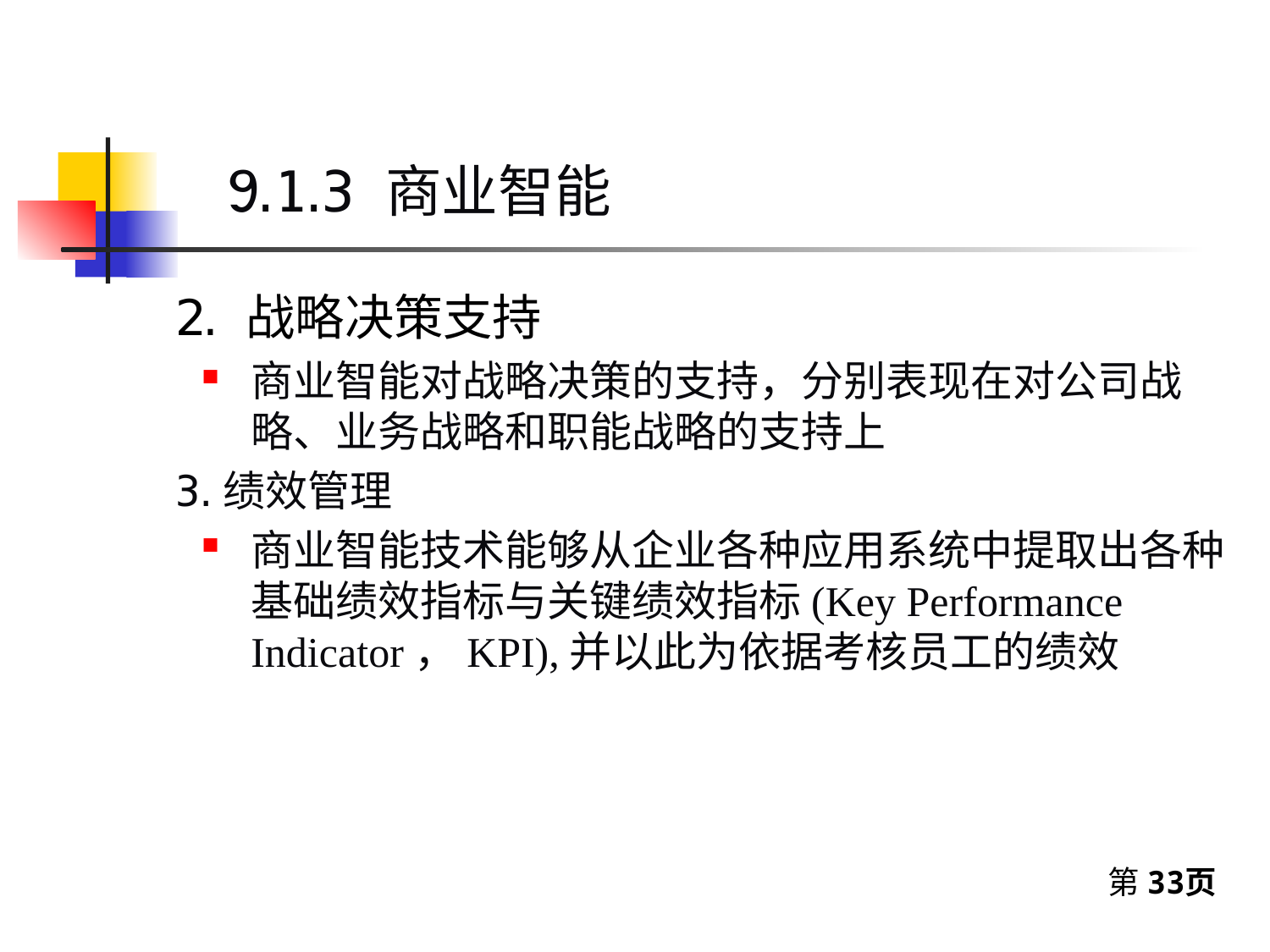

9.1.3 商业智能
2. 战略决策支持
商业智能对战略决策的支持，分别表现在对公司战略、业务战略和职能战略的支持上
3.绩效管理
商业智能技术能够从企业各种应用系统中提取出各种基础绩效指标与关键绩效指标(Key Performance Indicator，KPI),并以此为依据考核员工的绩效